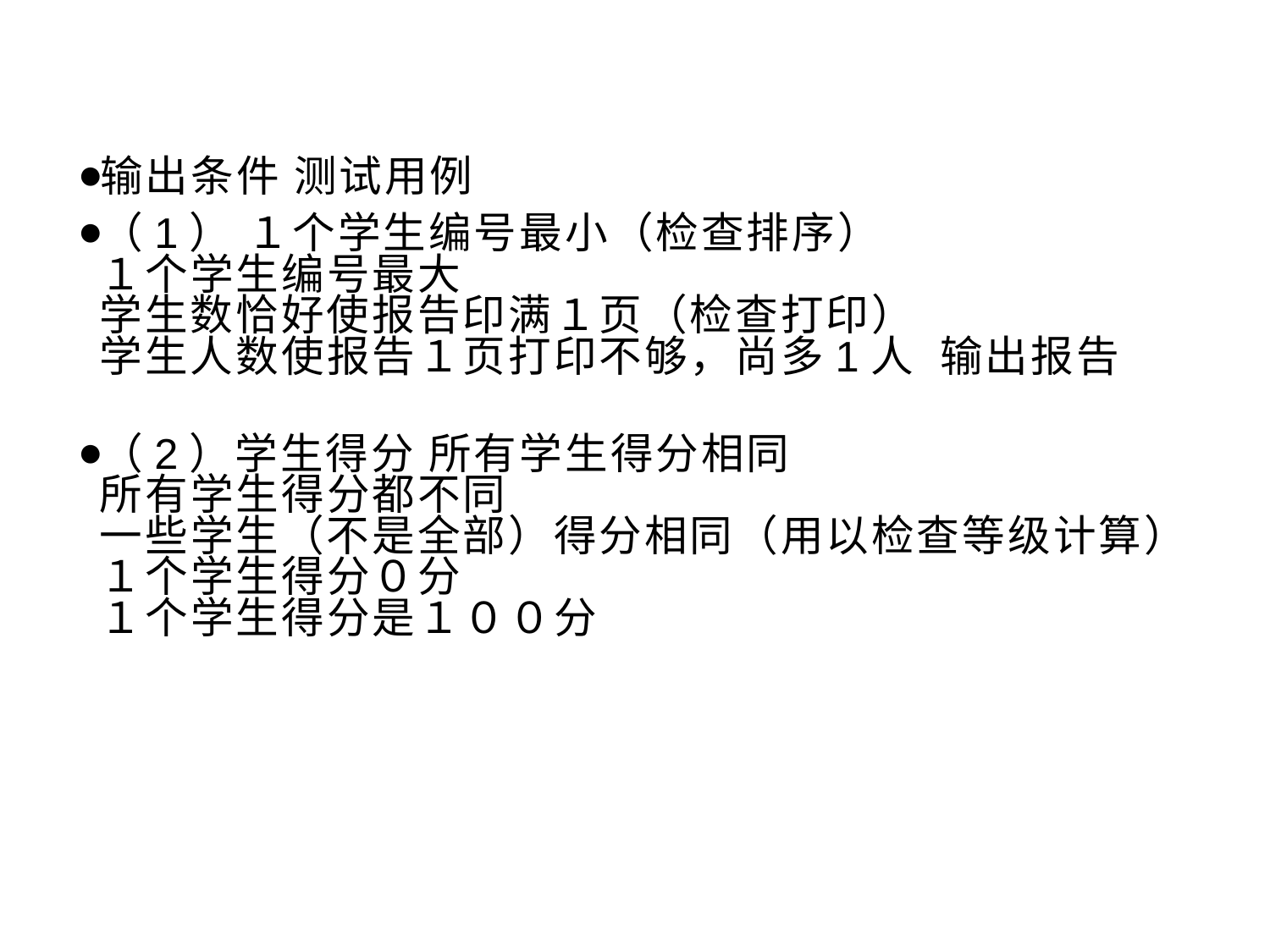

输出条件 测试用例
（1） １个学生编号最小（检查排序）
１个学生编号最大
学生数恰好使报告印满１页（检查打印）
学生人数使报告１页打印不够，尚多1人  输出报告
（2）学生得分 所有学生得分相同
所有学生得分都不同
一些学生（不是全部）得分相同（用以检查等级计算）
１个学生得分０分
１个学生得分是１００分